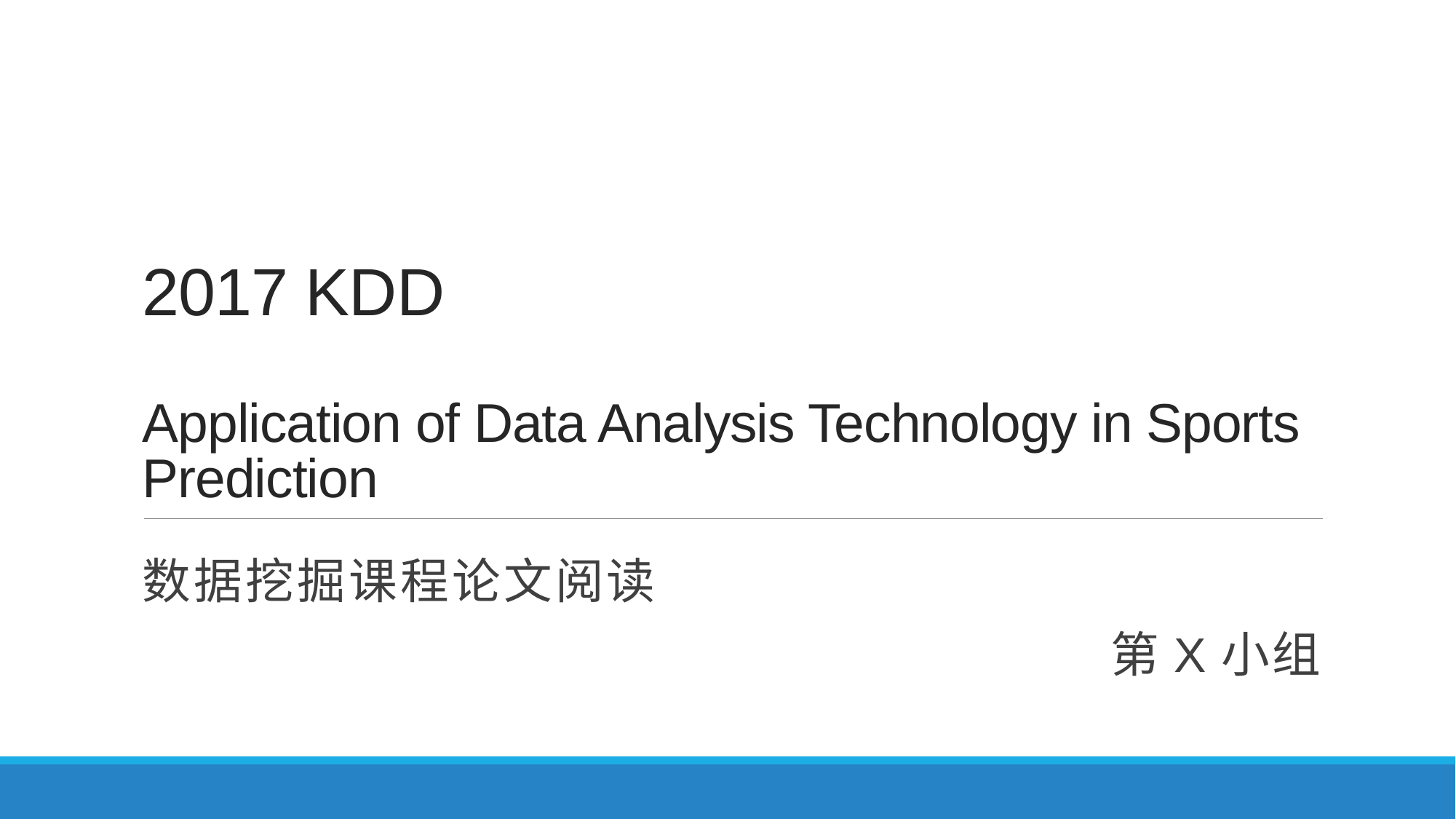

# 2017 KDD Application of Data Analysis Technology in Sports Prediction
数据挖掘课程论文阅读
第X小组